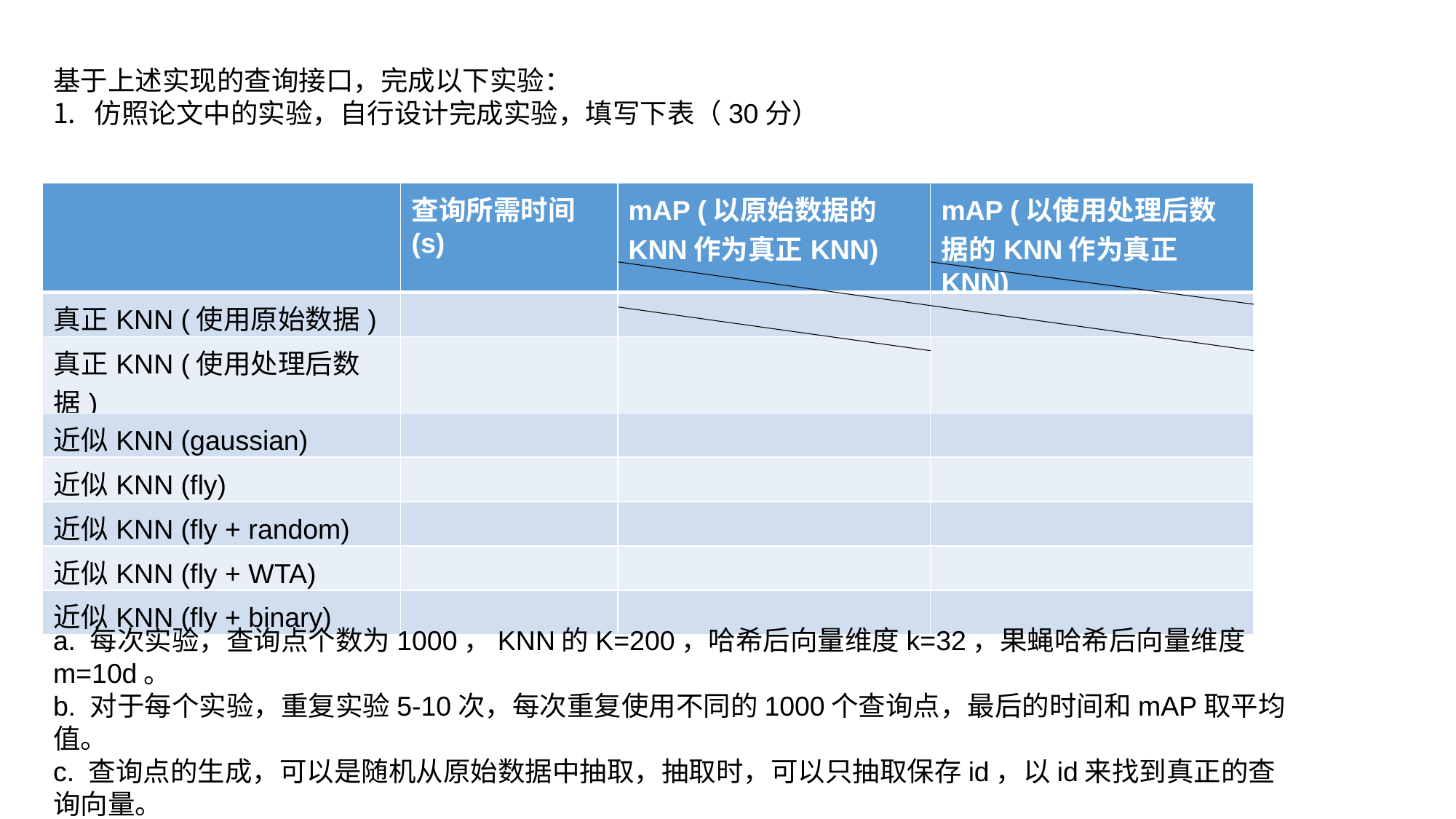

基于上述实现的查询接口，完成以下实验：
仿照论文中的实验，自行设计完成实验，填写下表（30分）
|  | 查询所需时间(s) | mAP (以原始数据的KNN作为真正KNN) | mAP (以使用处理后数据的KNN作为真正KNN) |
| --- | --- | --- | --- |
| 真正KNN (使用原始数据) |  |  |  |
| 真正KNN (使用处理后数据) |  |  |  |
| 近似KNN (gaussian) |  |  |  |
| 近似KNN (fly) |  |  |  |
| 近似KNN (fly + random) |  |  |  |
| 近似KNN (fly + WTA) |  |  |  |
| 近似KNN (fly + binary) |  |  |  |
a. 每次实验，查询点个数为1000，KNN的K=200，哈希后向量维度k=32，果蝇哈希后向量维度m=10d。
b. 对于每个实验，重复实验5-10次，每次重复使用不同的1000个查询点，最后的时间和mAP取平均值。
c. 查询点的生成，可以是随机从原始数据中抽取，抽取时，可以只抽取保存id，以id来找到真正的查询向量。